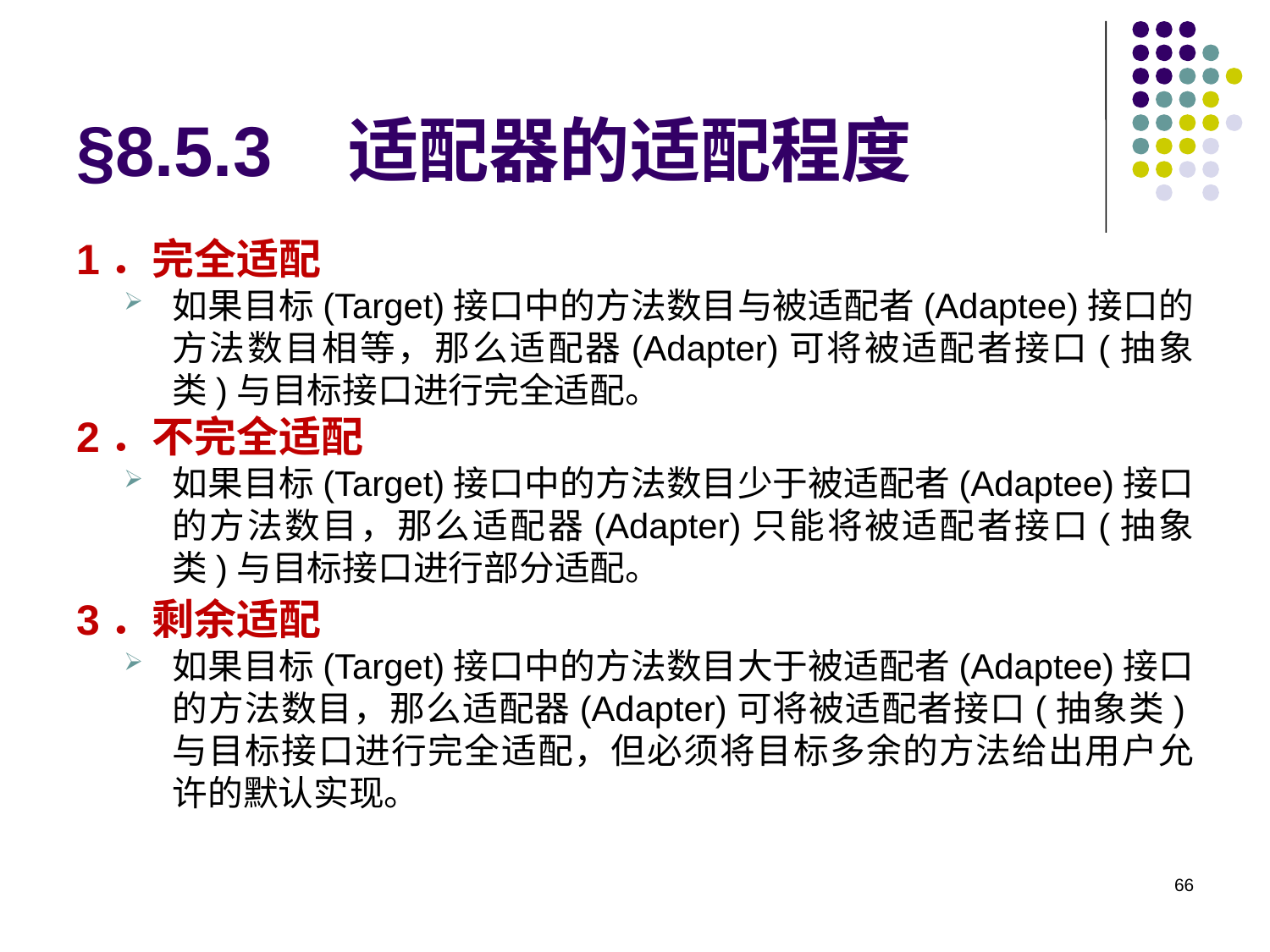

# §8.5.3   适配器的适配程度
1．完全适配
如果目标(Target)接口中的方法数目与被适配者(Adaptee)接口的方法数目相等，那么适配器(Adapter)可将被适配者接口(抽象类)与目标接口进行完全适配。
2．不完全适配
如果目标(Target)接口中的方法数目少于被适配者(Adaptee)接口的方法数目，那么适配器(Adapter)只能将被适配者接口(抽象类)与目标接口进行部分适配。
3．剩余适配
如果目标(Target)接口中的方法数目大于被适配者(Adaptee)接口的方法数目，那么适配器(Adapter)可将被适配者接口(抽象类)与目标接口进行完全适配，但必须将目标多余的方法给出用户允许的默认实现。

66